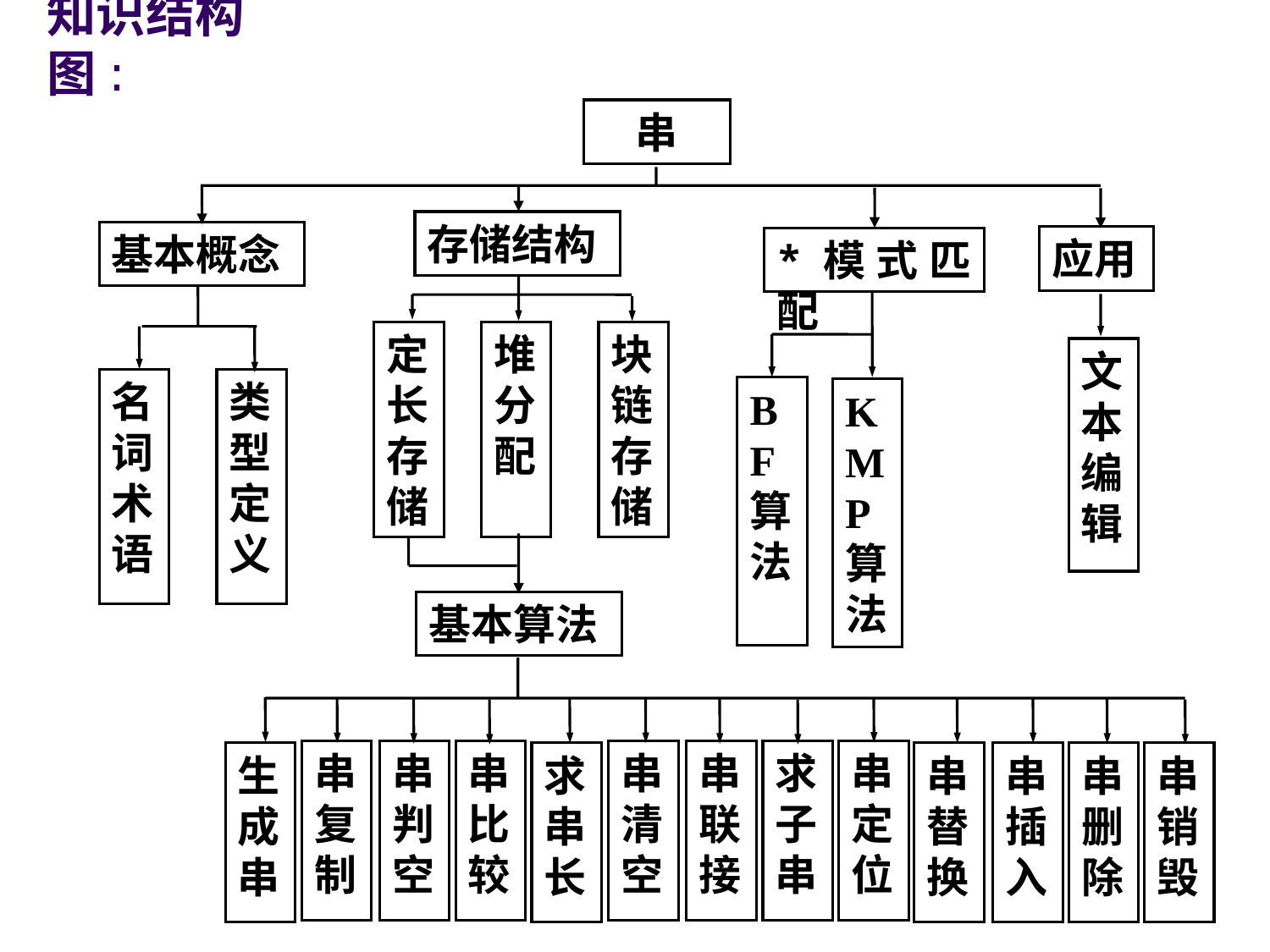

知识结构图:
串

存储结构
基本概念
应用
*模式匹配

定长存储
堆分配
块链
存储

文本编辑
名词术语
类型定义
BF算法
KMP算法

基本算法

串复制
串判空
串比较
串清空
串联接
求子串
串定位
生成串
求串长
串替换
串插入
串删除
串销毁